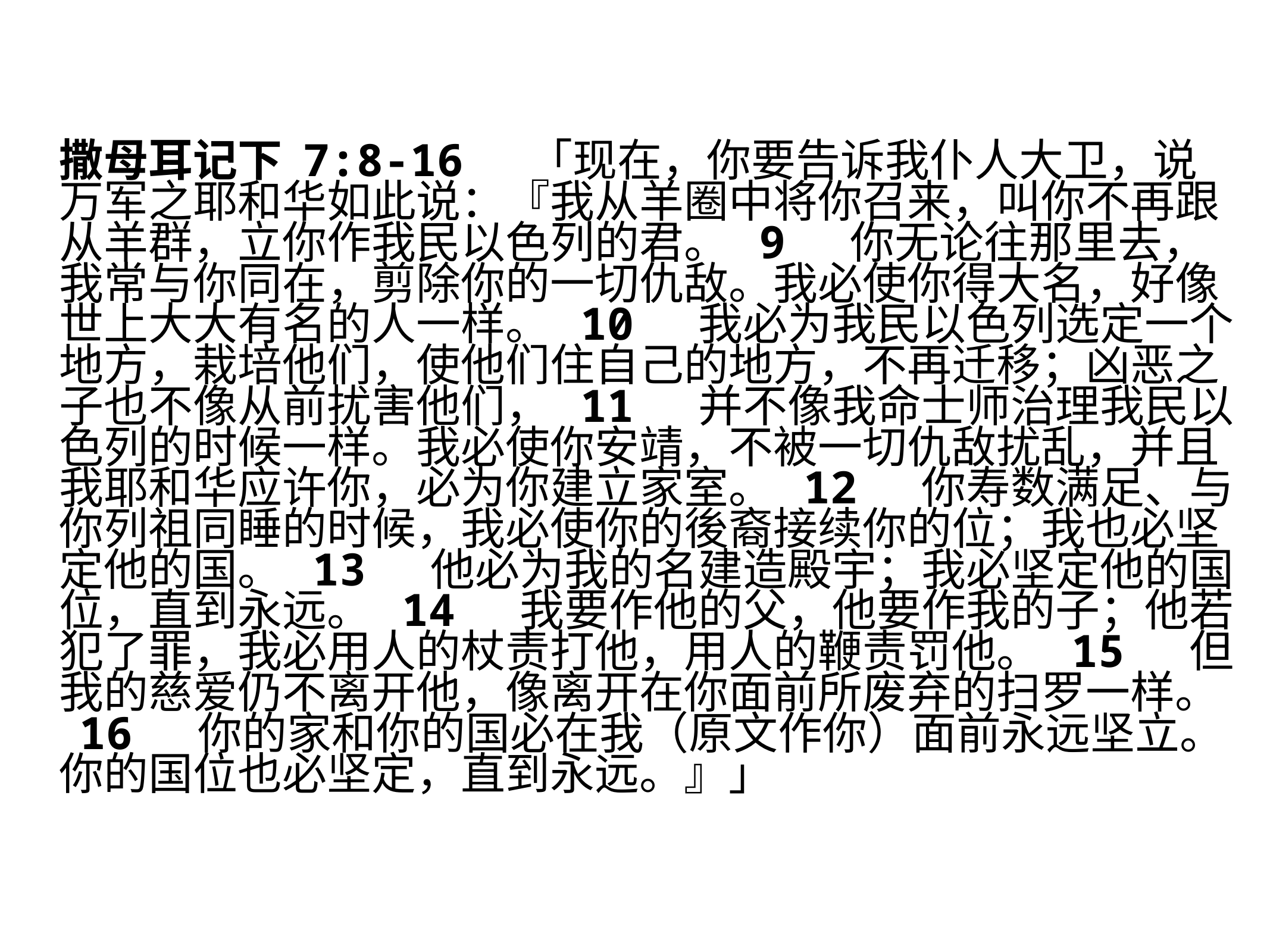

撒母耳记下 7:8-16  「现在，你要告诉我仆人大卫，说万军之耶和华如此说：『我从羊圈中将你召来，叫你不再跟从羊群，立你作我民以色列的君。  9  你无论往那里去，我常与你同在，剪除你的一切仇敌。我必使你得大名，好像世上大大有名的人一样。  10  我必为我民以色列选定一个地方，栽培他们，使他们住自己的地方，不再迁移；凶恶之子也不像从前扰害他们，  11  并不像我命士师治理我民以色列的时候一样。我必使你安靖，不被一切仇敌扰乱，并且我耶和华应许你，必为你建立家室。  12  你寿数满足、与你列祖同睡的时候，我必使你的後裔接续你的位；我也必坚定他的国。  13  他必为我的名建造殿宇；我必坚定他的国位，直到永远。  14  我要作他的父，他要作我的子；他若犯了罪，我必用人的杖责打他，用人的鞭责罚他。  15  但我的慈爱仍不离开他，像离开在你面前所废弃的扫罗一样。  16  你的家和你的国必在我（原文作你）面前永远坚立。你的国位也必坚定，直到永远。』」